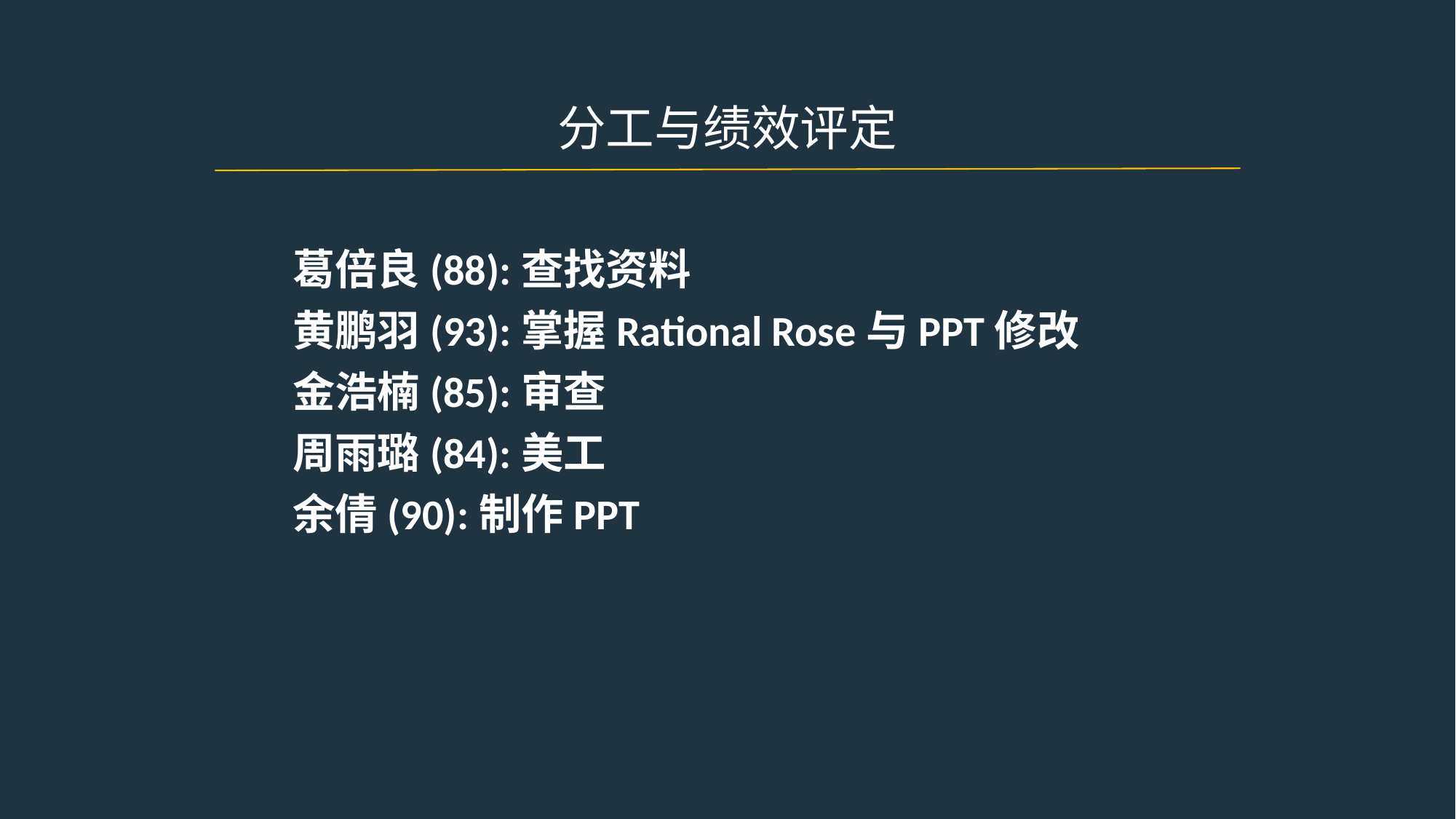

分工与绩效评定
葛倍良(88):查找资料
黄鹏羽(93):掌握Rational Rose与PPT修改
金浩楠(85):审查
周雨璐(84):美工
余倩(90):制作PPT